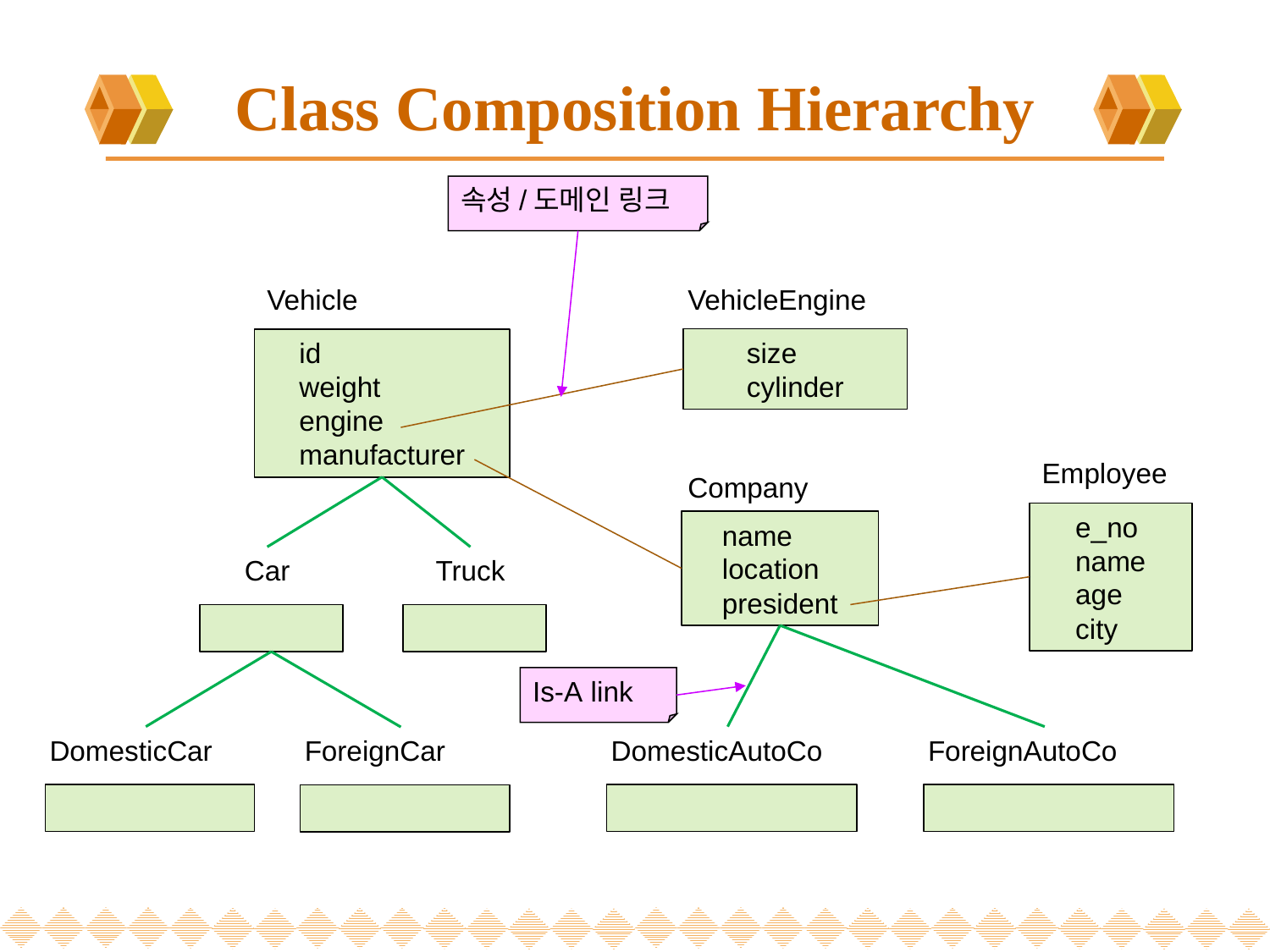

# Class Composition Hierarchy
속성/도메인 링크
Vehicle
id
weight
engine
manufacturer
VehicleEngine
size
cylinder
Employee
e_no
name
age
city
Company
name
location
president
Car

Truck

Is-A link
DomesticCar

DomesticAutoCo

ForeignAutoCo

ForeignCar